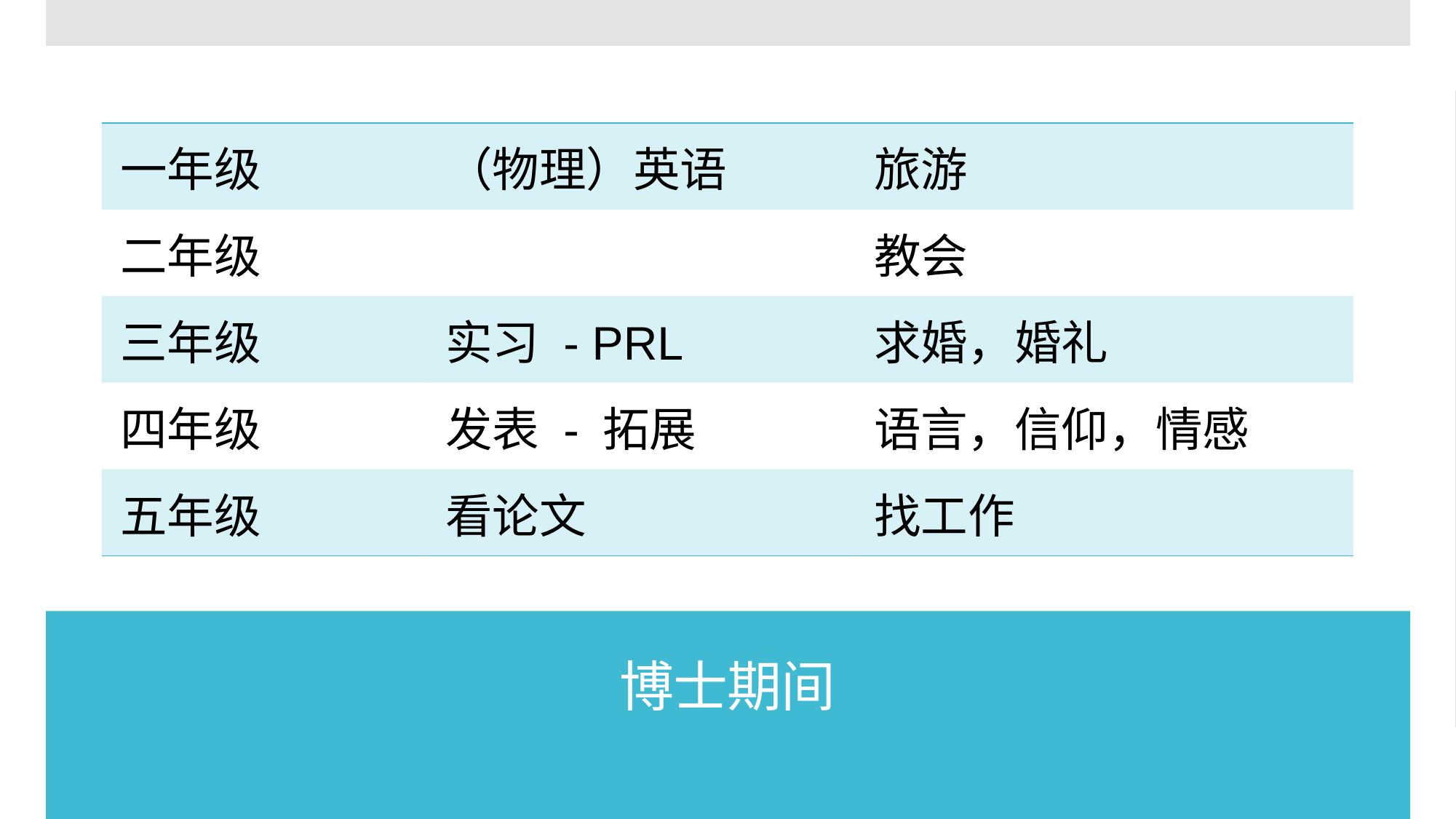

| 一年级 | （物理）英语 | 旅游 |
| --- | --- | --- |
| 二年级 |  | 教会 |
| 三年级 | 实习 - PRL | 求婚，婚礼 |
| 四年级 | 发表 - 拓展 | 语言，信仰，情感 |
| 五年级 | 看论文 | 找工作 |
# 博士期间